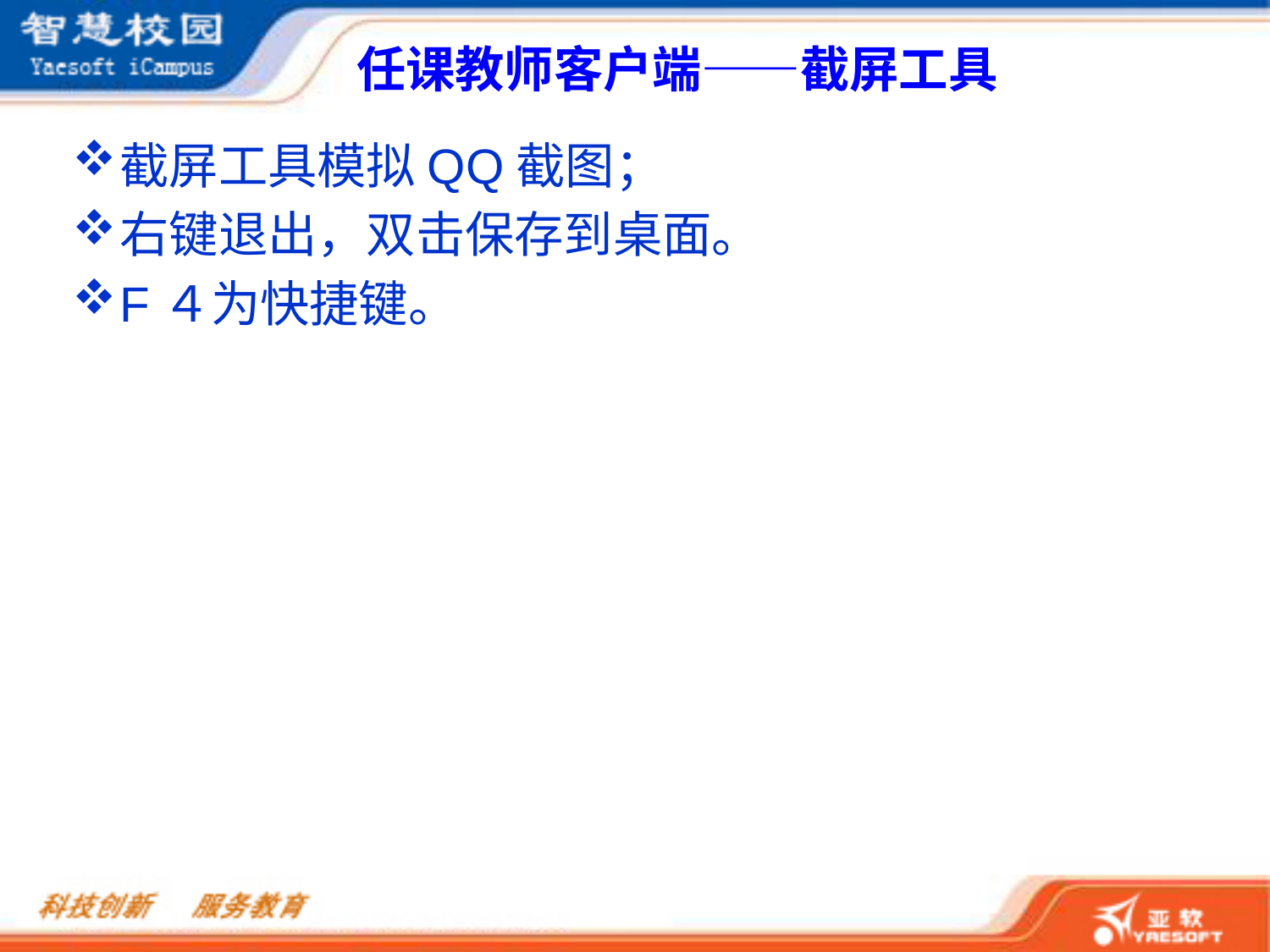

# 任课教师客户端——截屏工具
截屏工具模拟QQ截图；
右键退出，双击保存到桌面。
F４为快捷键。